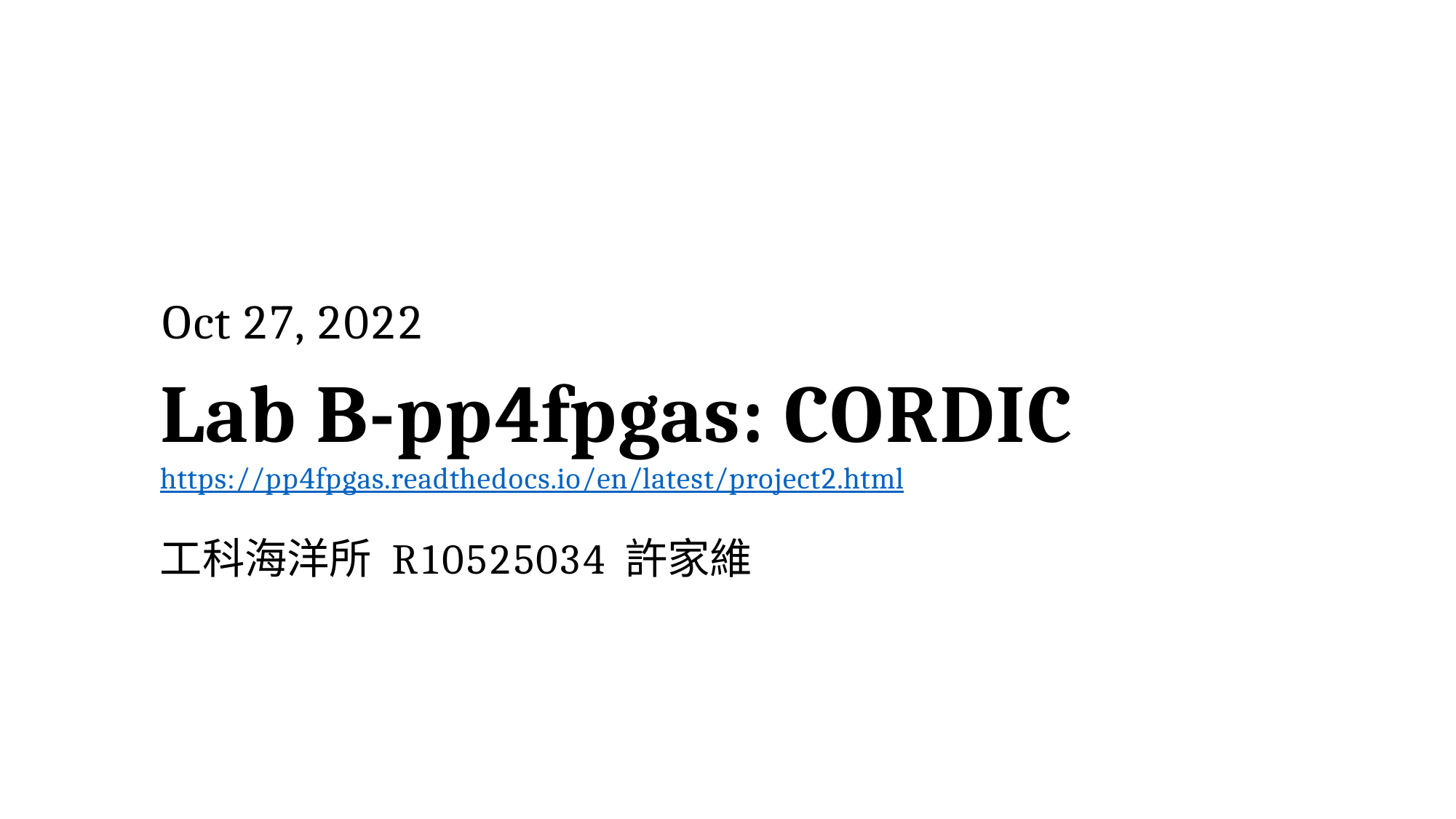

Oct 27, 2022
Lab B-pp4fpgas: CORDIC
https://pp4fpgas.readthedocs.io/en/latest/project2.html

工科海洋所 R10525034 許家維